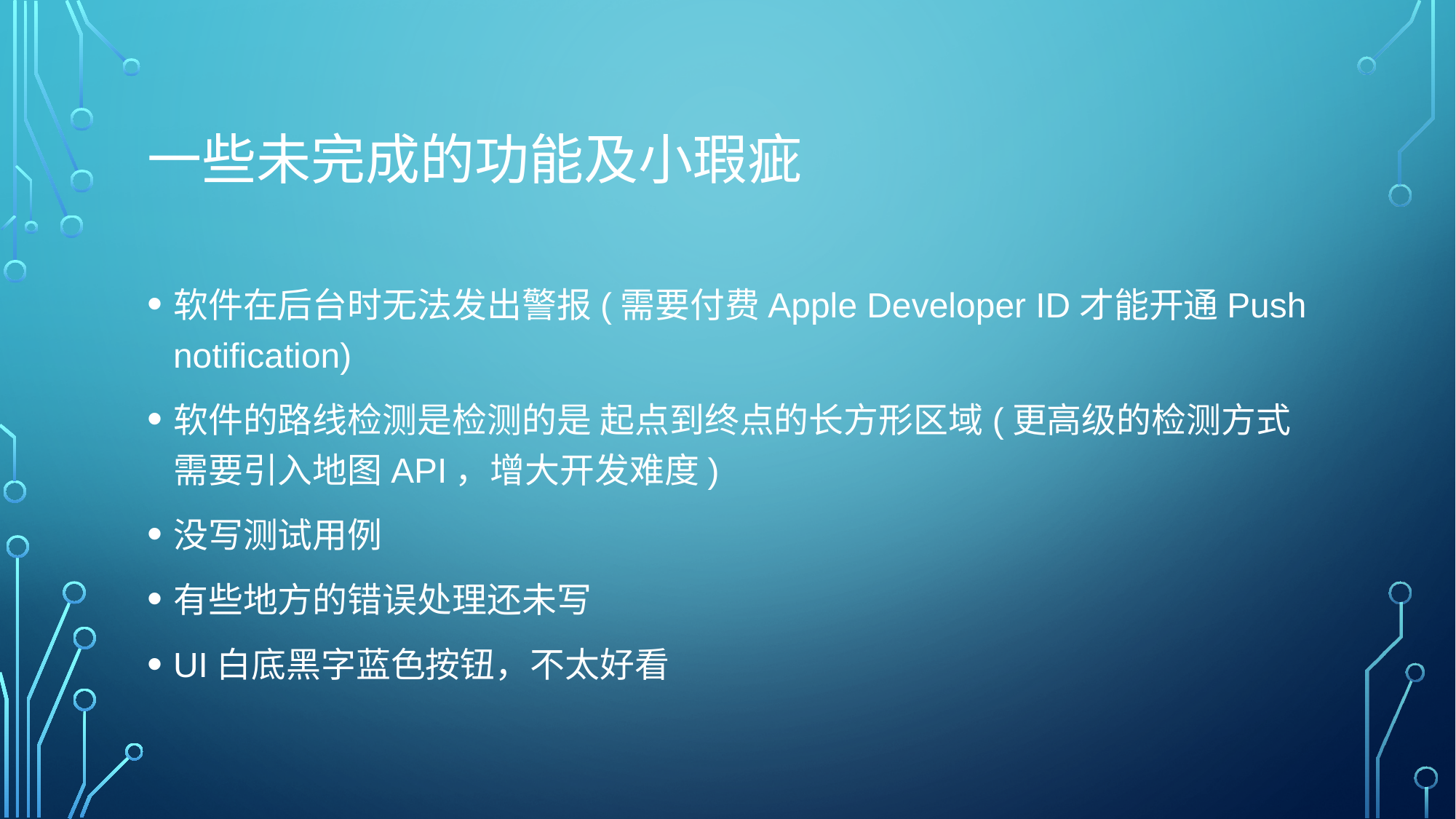

# 一些未完成的功能及小瑕疵
软件在后台时无法发出警报(需要付费Apple Developer ID才能开通Push notification)
软件的路线检测是检测的是 起点到终点的长方形区域(更高级的检测方式需要引入地图API，增大开发难度)
没写测试用例
有些地方的错误处理还未写
UI白底黑字蓝色按钮，不太好看